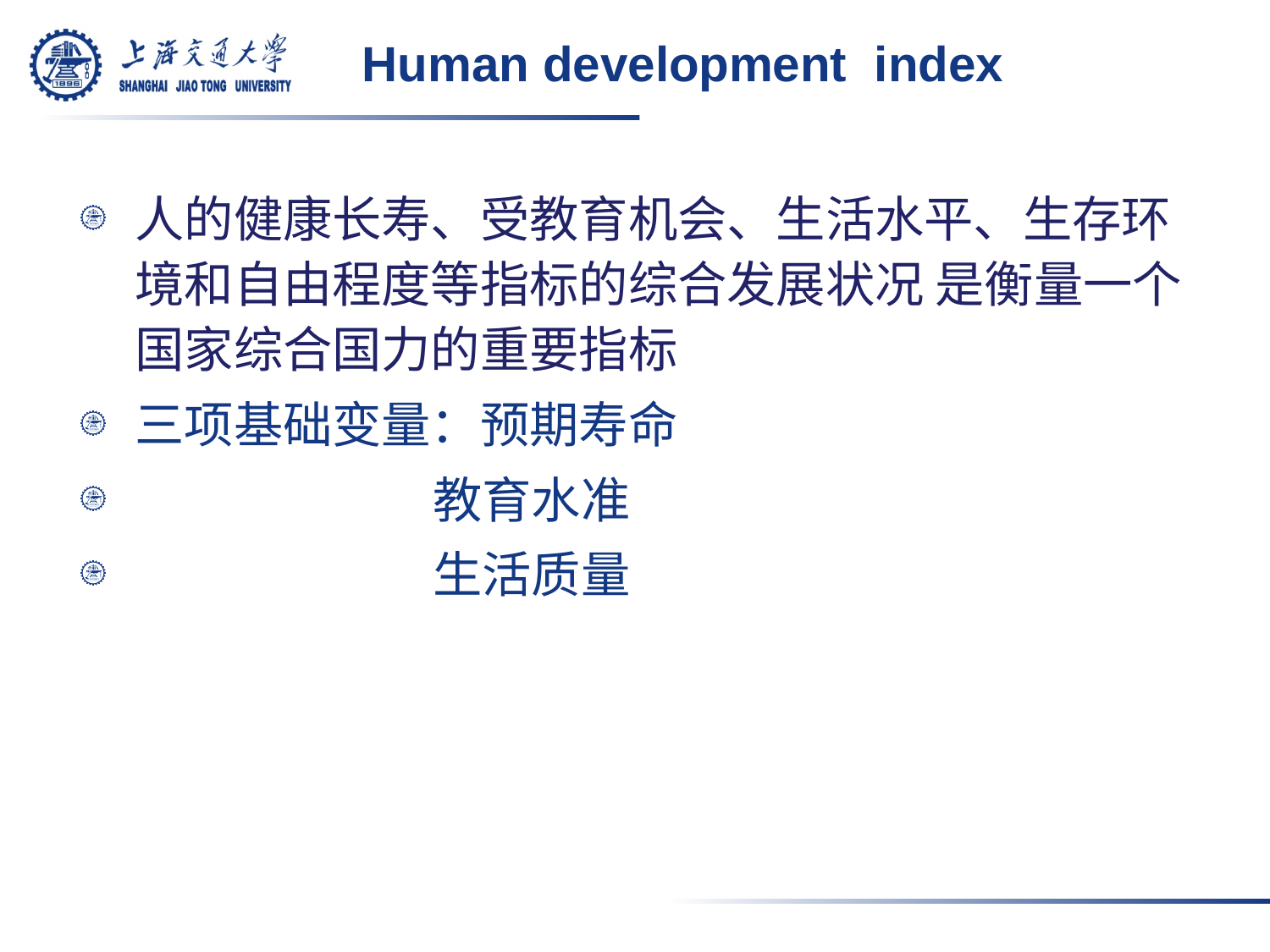

# Human development  index
人的健康长寿、受教育机会、生活水平、生存环境和自由程度等指标的综合发展状况 是衡量一个国家综合国力的重要指标
三项基础变量：预期寿命
                          教育水准
                          生活质量